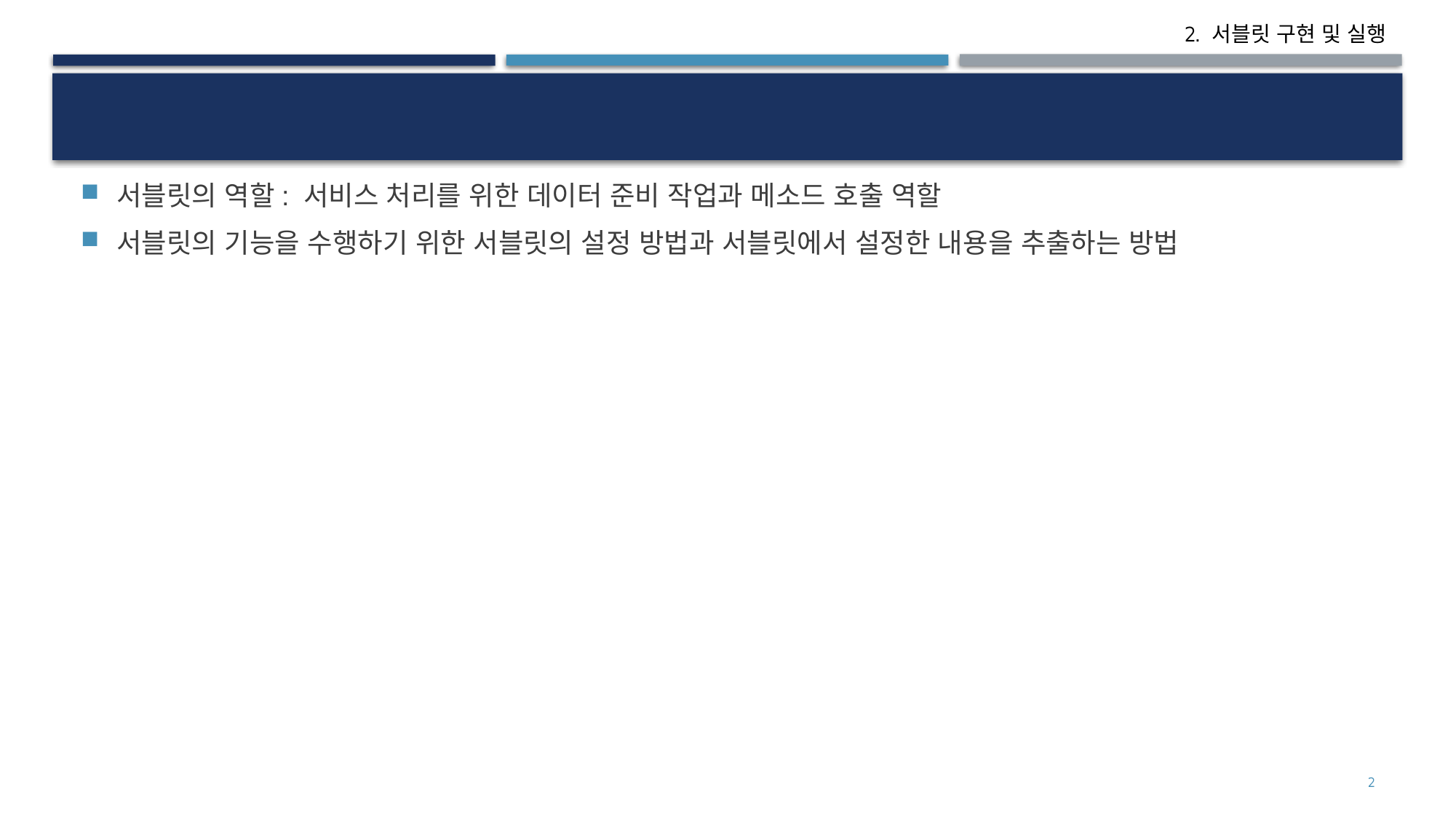

#
서블릿의 역할: 서비스 처리를 위한 데이터 준비 작업과 메소드 호출 역할
서블릿의 기능을 수행하기 위한 서블릿의 설정 방법과 서블릿에서 설정한 내용을 추출하는 방법
2